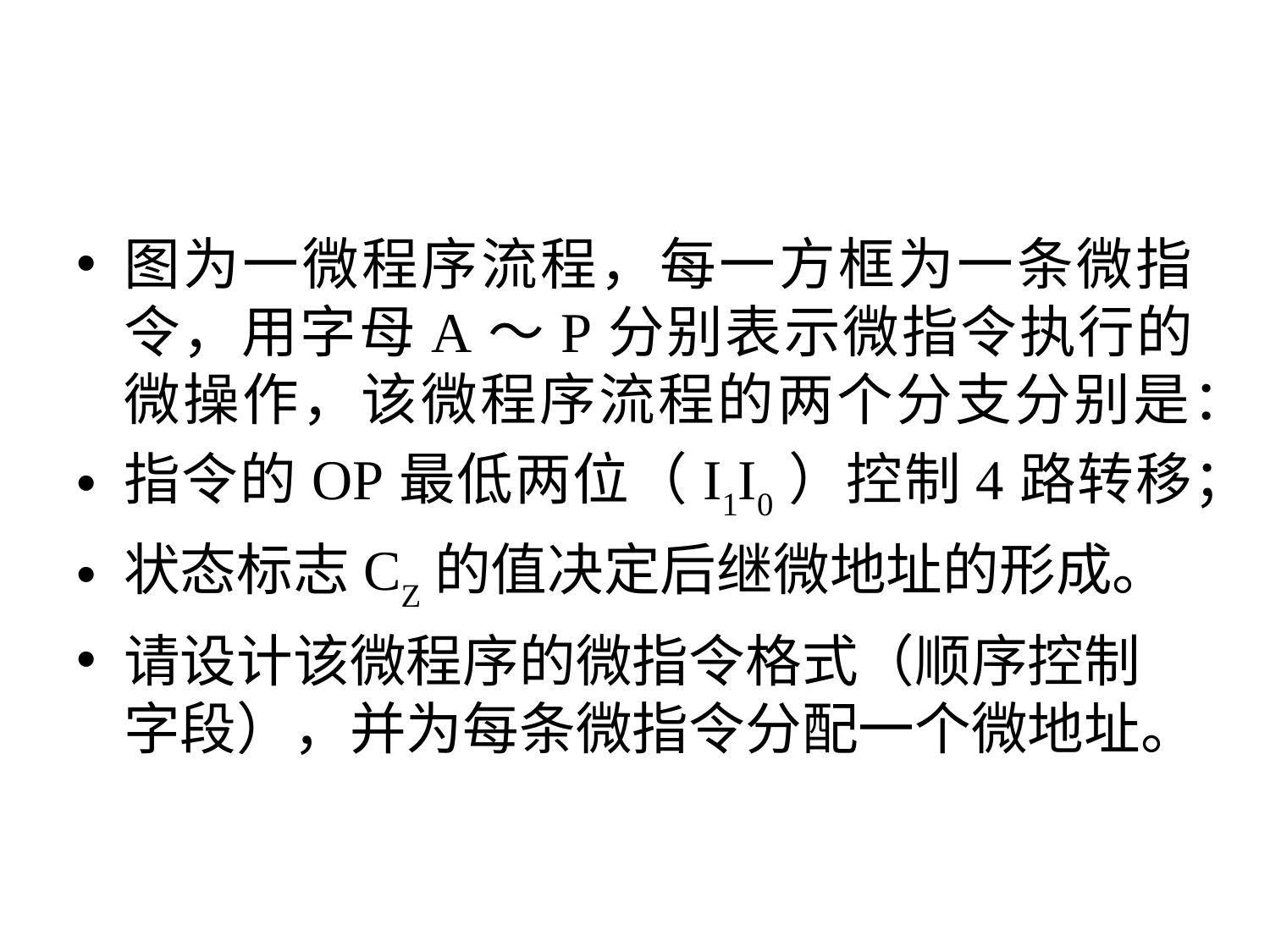

#
图为一微程序流程，每一方框为一条微指令，用字母A～P分别表示微指令执行的微操作，该微程序流程的两个分支分别是：
指令的OP最低两位（I1I0）控制4路转移；
状态标志CZ的值决定后继微地址的形成。
请设计该微程序的微指令格式（顺序控制字段），并为每条微指令分配一个微地址。